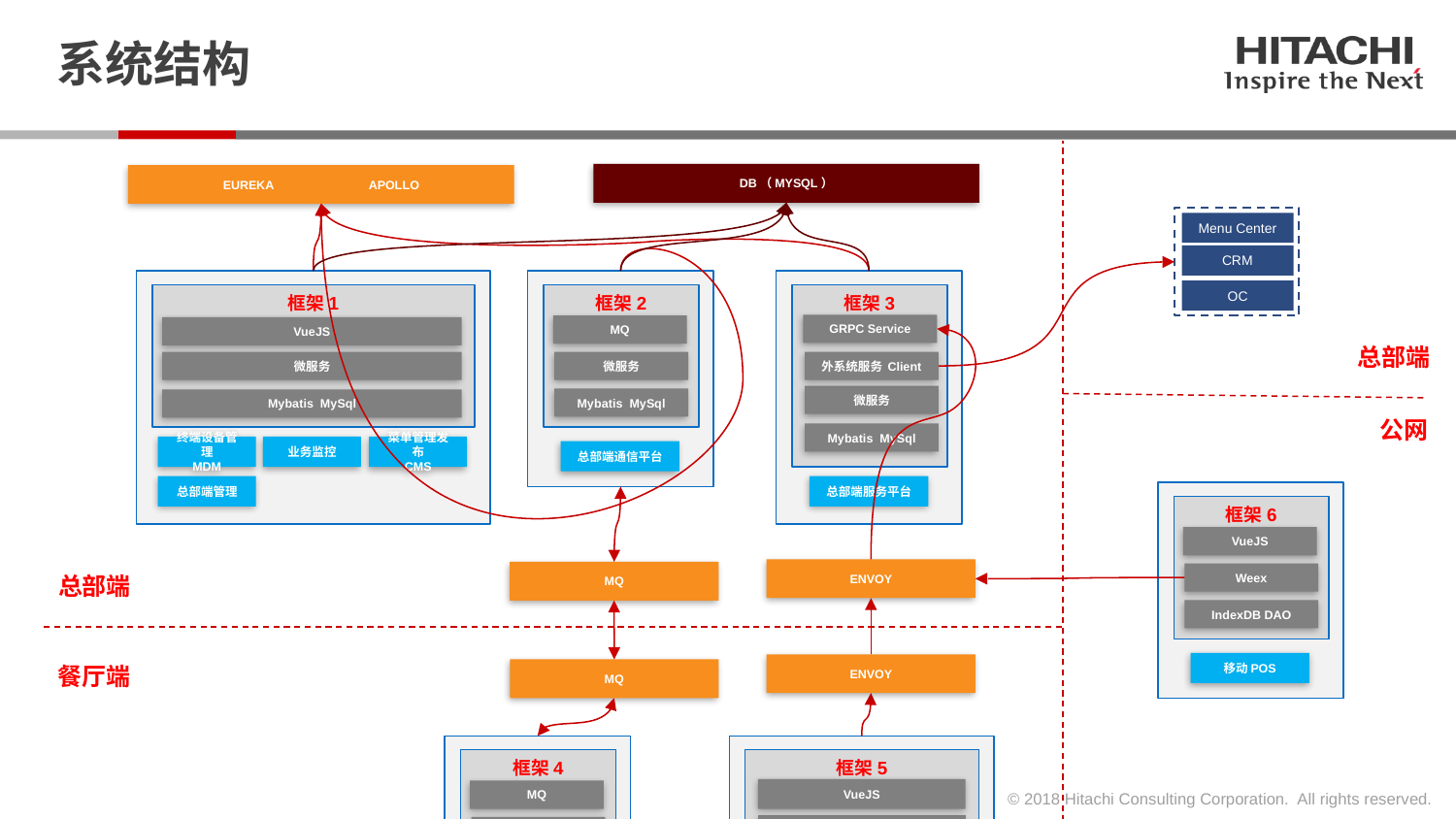

# 系统结构
DB（MYSQL）
EUREKA	APOLLO

Menu Center
CRM

OC
框架3
框架1
框架2
GRPC Service
MQ
VueJS
总部端
微服务
微服务
外系统服务 Client
微服务
Mybatis  MySql
Mybatis  MySql
公网
Mybatis  MySql
终端设备管理
MDM
业务监控
菜单管理发布
CMS
总部端通信平台
总部端管理
总部端服务平台

框架6
VueJS
ENVOY
MQ
Weex
总部端
IndexDB DAO
移动POS
餐厅端
ENVOY
MQ

框架4
框架5
VueJS
MQ
Electron
Spring boot
IndexDB DAO
Mybatis  MySql
Counter
餐厅服务
COD